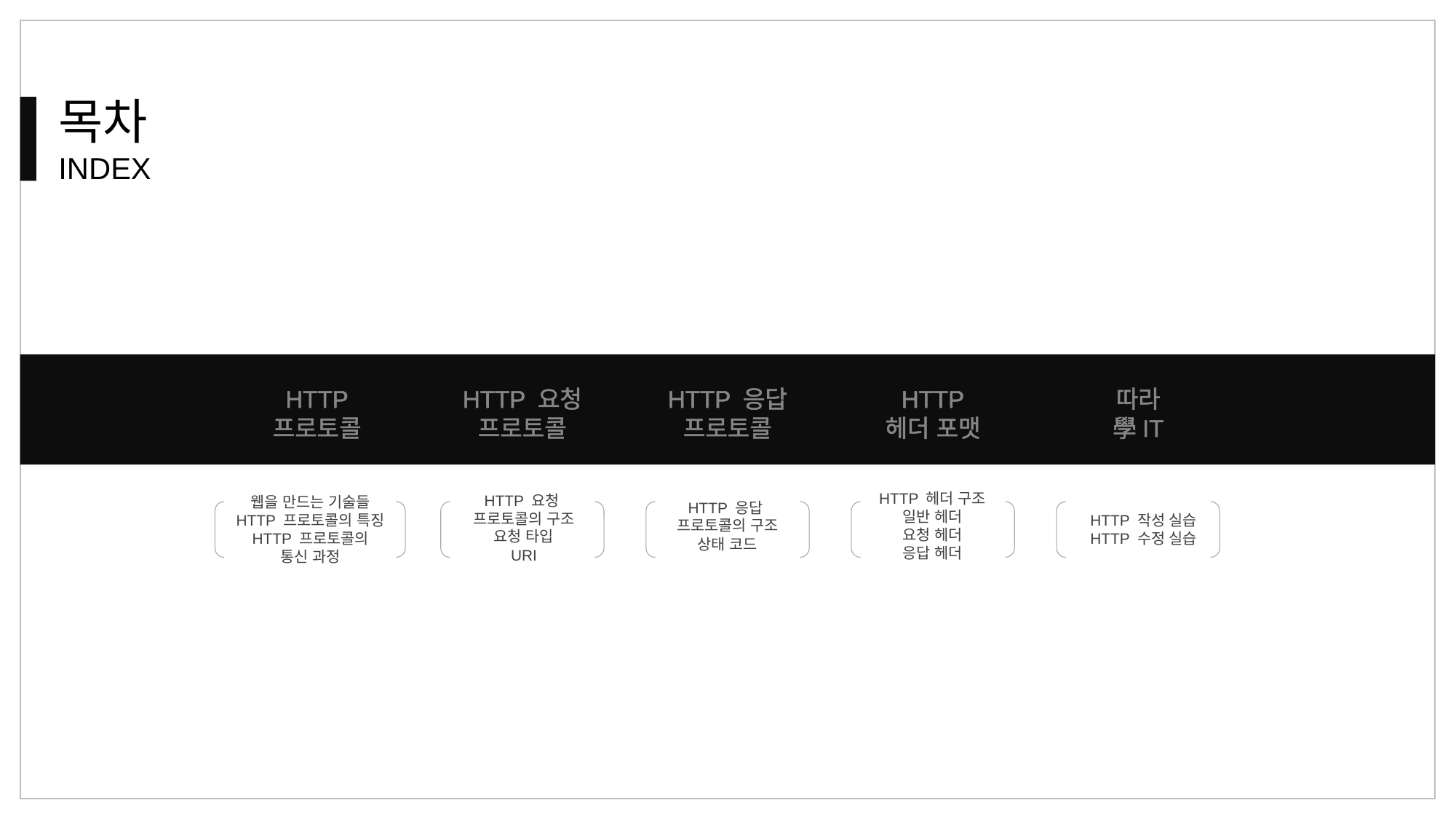

목차
INDEX

HTTP
프로토콜
HTTP 요청
프로토콜
HTTP 응답 프로토콜
HTTP
헤더 포맷
따라
學IT
HTTP 헤더 구조
일반 헤더
요청 헤더
응답 헤더

HTTP 요청
프로토콜의 구조
요청 타입
URI

웹을 만드는 기술들
HTTP 프로토콜의 특징
HTTP 프로토콜의
통신 과정

HTTP 응답
프로토콜의 구조
상태 코드

HTTP 작성 실습
HTTP 수정 실습